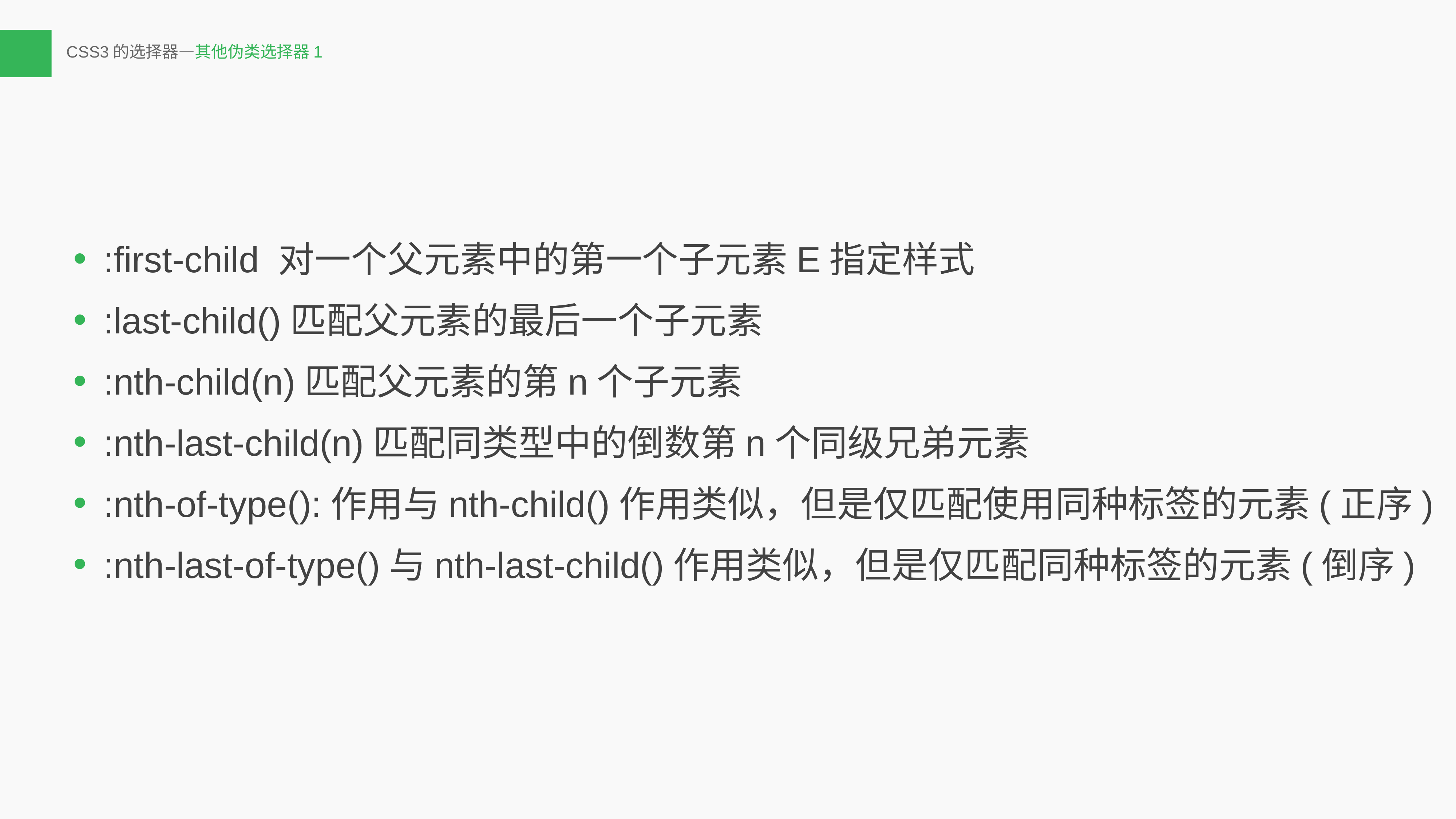

# CSS3的选择器—其他伪类选择器1
:first-child 对一个父元素中的第一个子元素E指定样式
:last-child()匹配父元素的最后一个子元素
:nth-child(n)匹配父元素的第n个子元素
:nth-last-child(n)匹配同类型中的倒数第n个同级兄弟元素
:nth-of-type():作用与nth-child()作用类似，但是仅匹配使用同种标签的元素(正序)
:nth-last-of-type()与nth-last-child()作用类似，但是仅匹配同种标签的元素(倒序)